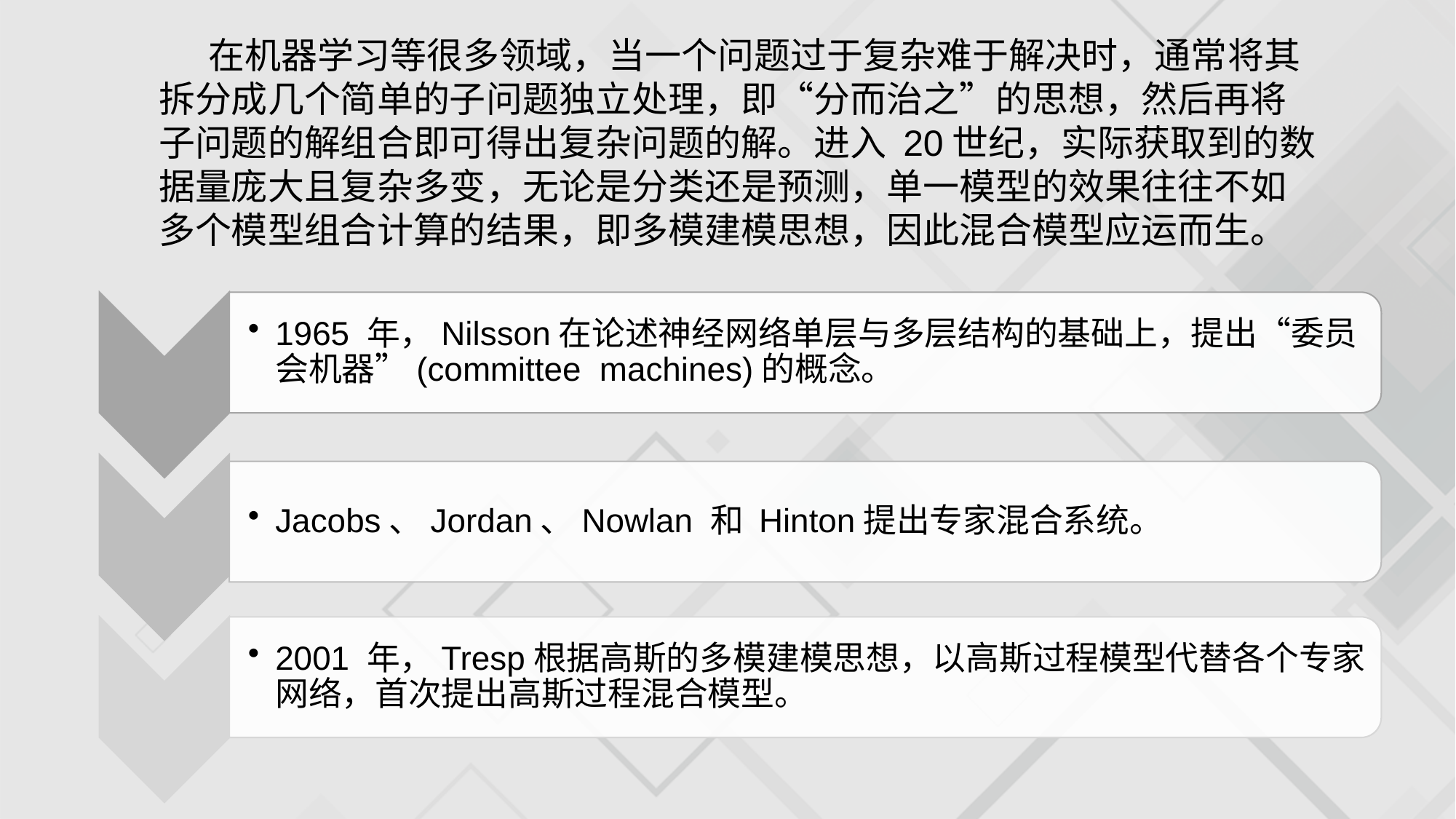

在机器学习等很多领域，当一个问题过于复杂难于解决时，通常将其拆分成几个简单的子问题独立处理，即“分而治之”的思想，然后再将子问题的解组合即可得出复杂问题的解。进入 20世纪，实际获取到的数据量庞大且复杂多变，无论是分类还是预测，单一模型的效果往往不如多个模型组合计算的结果，即多模建模思想，因此混合模型应运而生。

1965 年，Nilsson在论述神经网络单层与多层结构的基础上，提出“委员会机器”(committee  machines)的概念。

Jacobs、Jordan、Nowlan 和 Hinton提出专家混合系统。

2001 年，Tresp根据高斯的多模建模思想，以高斯过程模型代替各个专家网络，首次提出高斯过程混合模型。